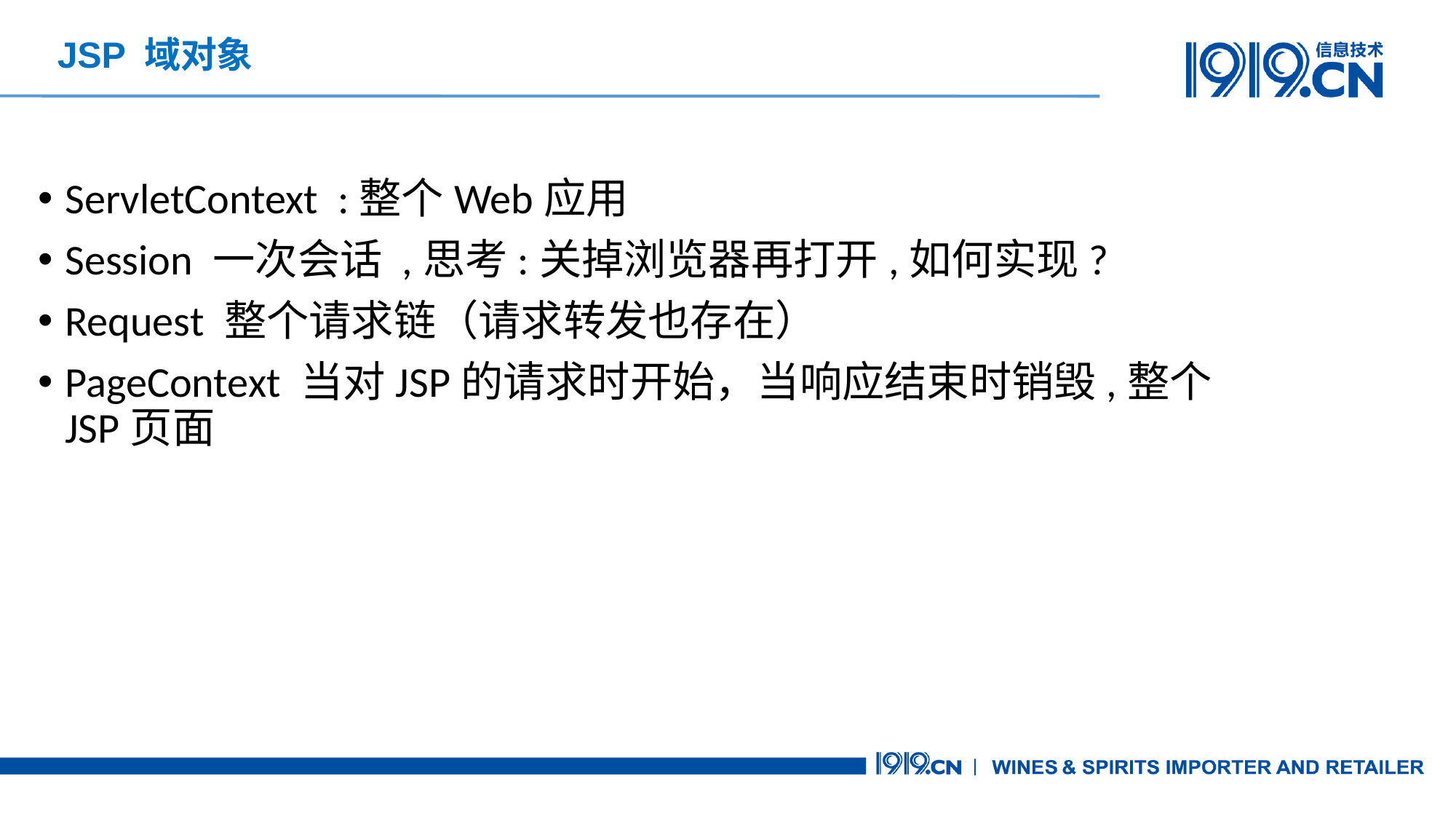

JSP 域对象
ServletContext  :整个Web应用
Session 一次会话 ,思考:关掉浏览器再打开,如何实现?
Request 整个请求链（请求转发也存在）
PageContext 当对JSP的请求时开始，当响应结束时销毁,整个JSP页面

24